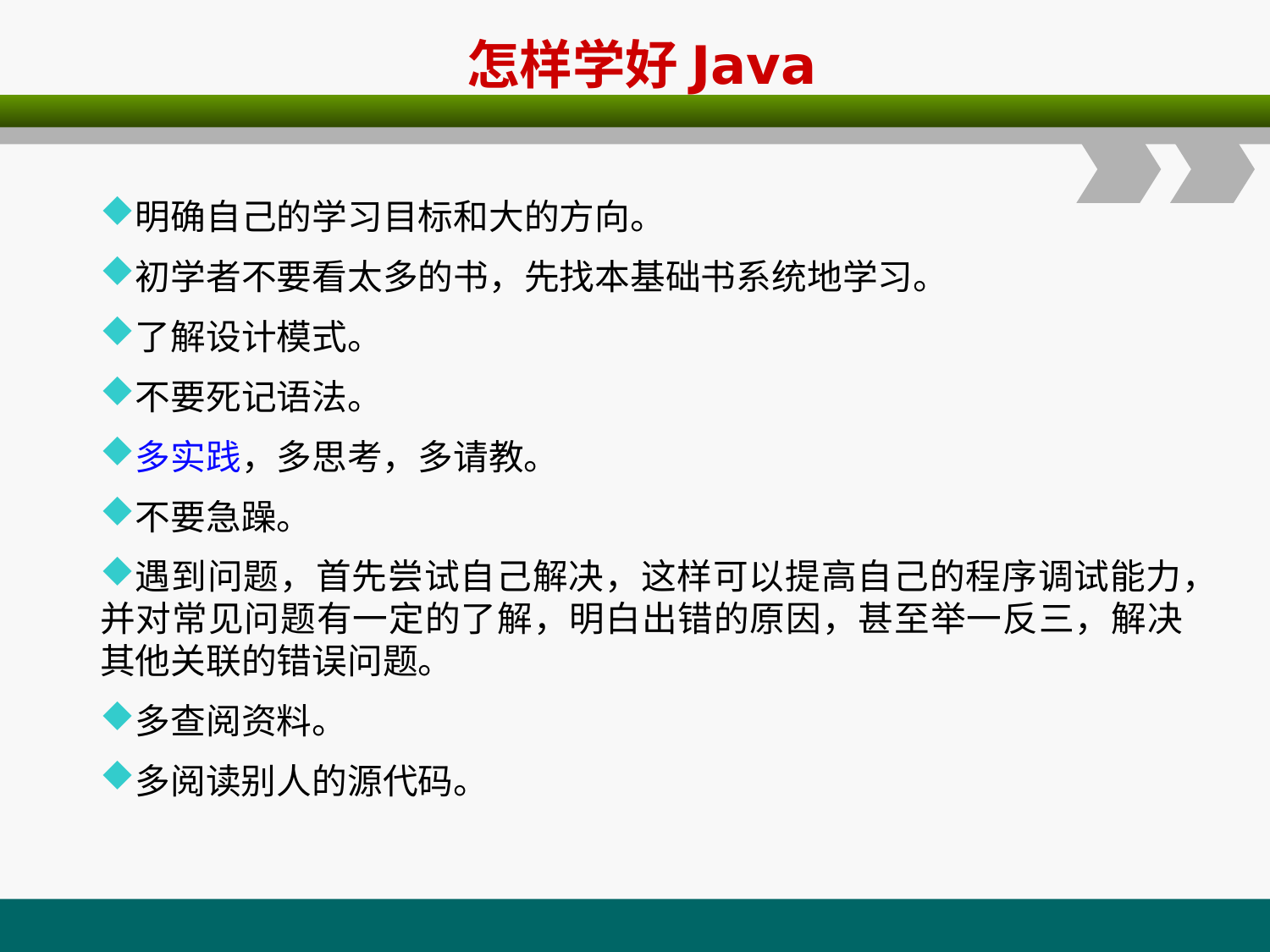

怎样学好Java
明确自己的学习目标和大的方向。
初学者不要看太多的书，先找本基础书系统地学习。
了解设计模式。
不要死记语法。
多实践，多思考，多请教。
不要急躁。
遇到问题，首先尝试自己解决，这样可以提高自己的程序调试能力，并对常见问题有一定的了解，明白出错的原因，甚至举一反三，解决其他关联的错误问题。
多查阅资料。
多阅读别人的源代码。
15